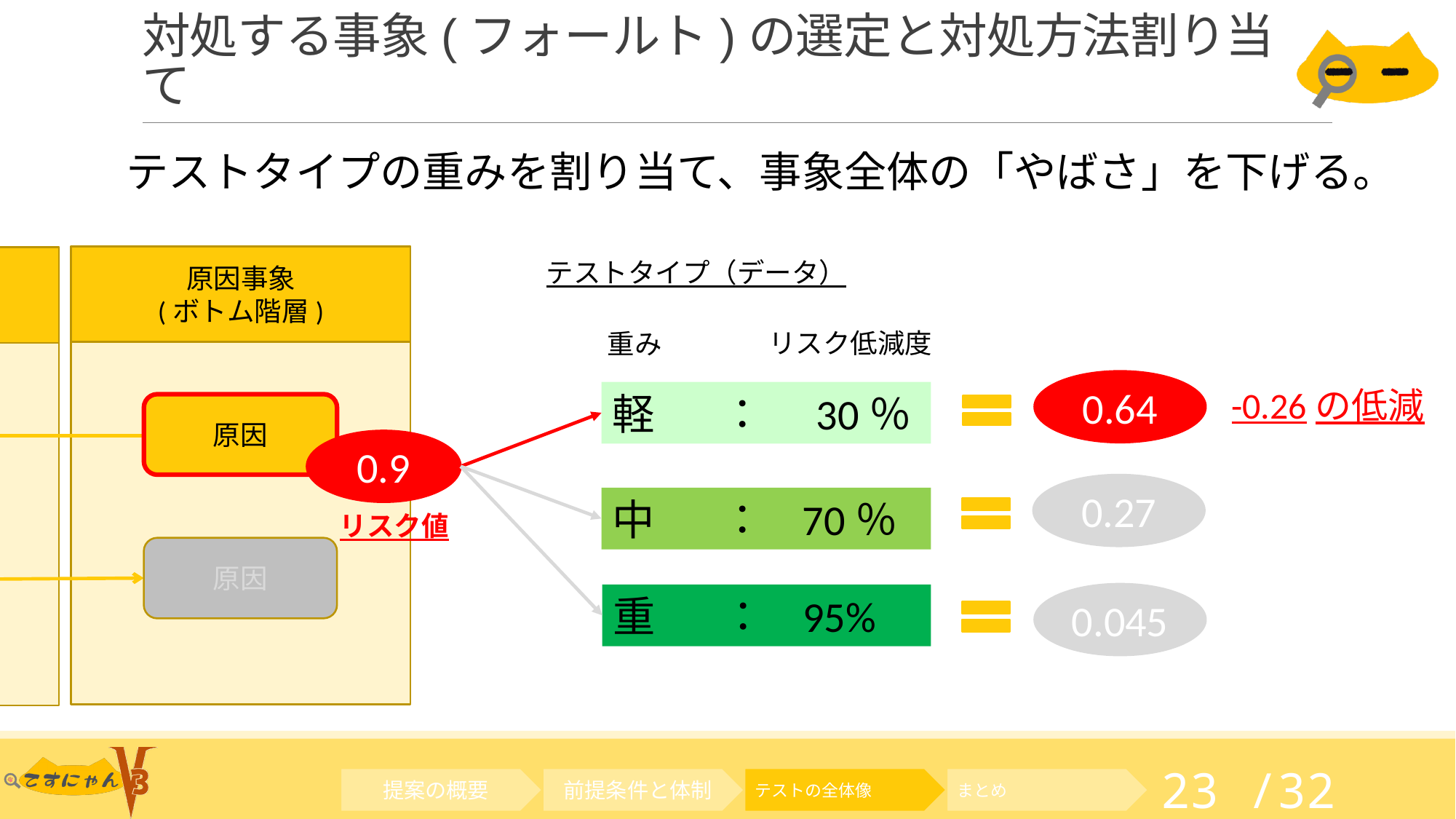

# 対処する事象(フォールト)の選定と対処方法割り当て
テストタイプの重みを割り当て、事象全体の「やばさ」を下げる。

原因事象
(ボトム階層)

システム事象
(ミドル階層)
テストタイプ（データ）

リスク低減度
重み
0.64
-0.26の低減
軽	：　30％

原因
0.9
0.27
中	：   70％

リスク値
原因
0.045
重	：   95%

テストの全体像
まとめ
提案の概要
前提条件と体制
23 /32